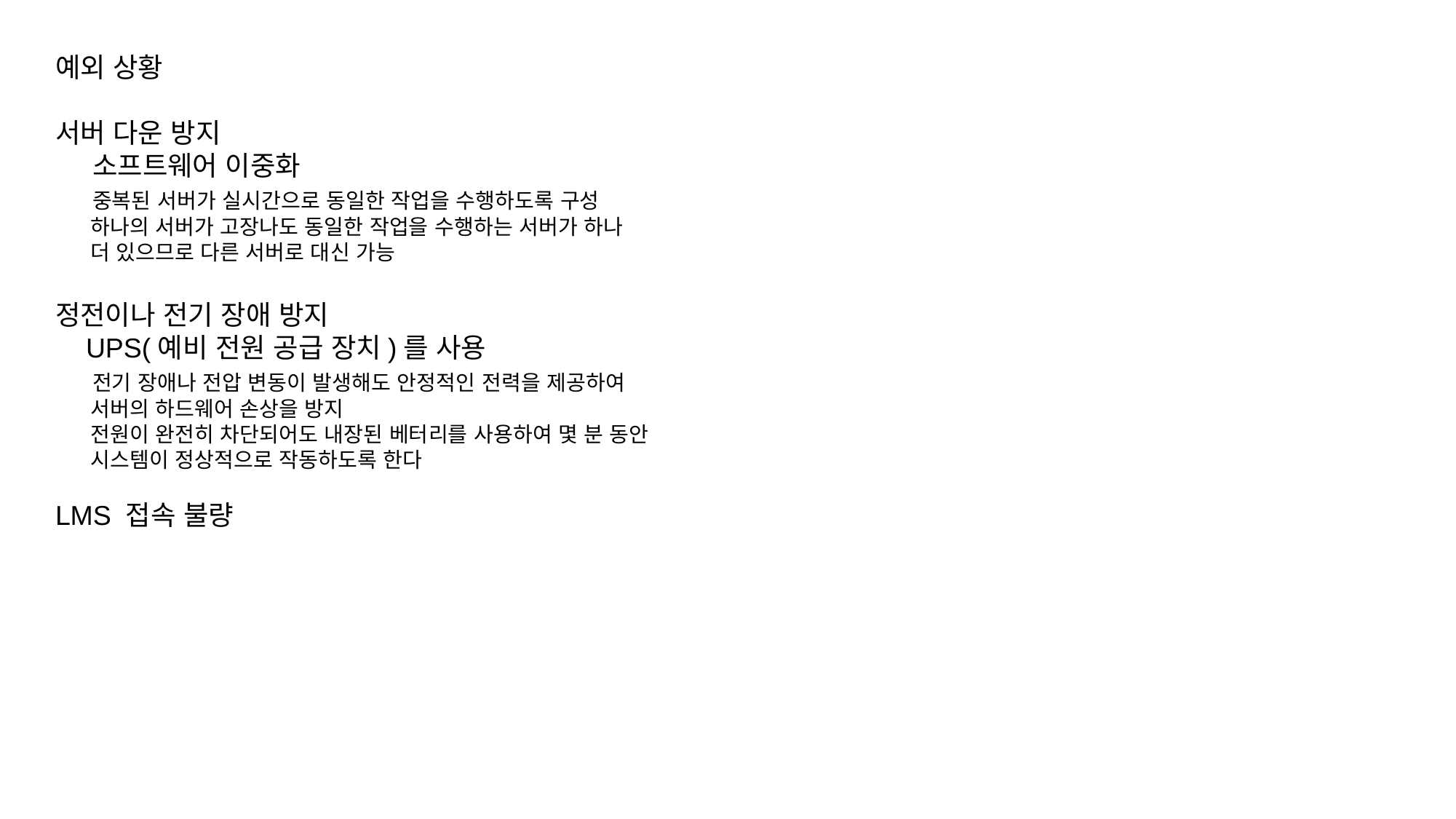

예외 상황

서버 다운 방지
    소프트웨어 이중화
    중복된 서버가 실시간으로 동일한 작업을 수행하도록 구성
     하나의 서버가 고장나도 동일한 작업을 수행하는 서버가 하나
     더 있으므로 다른 서버로 대신 가능

정전이나 전기 장애 방지
    UPS(예비 전원 공급 장치)를 사용
    전기 장애나 전압 변동이 발생해도 안정적인 전력을 제공하여
     서버의 하드웨어 손상을 방지
     전원이 완전히 차단되어도 내장된 베터리를 사용하여 몇 분 동안
     시스템이 정상적으로 작동하도록 한다

LMS 접속 불량